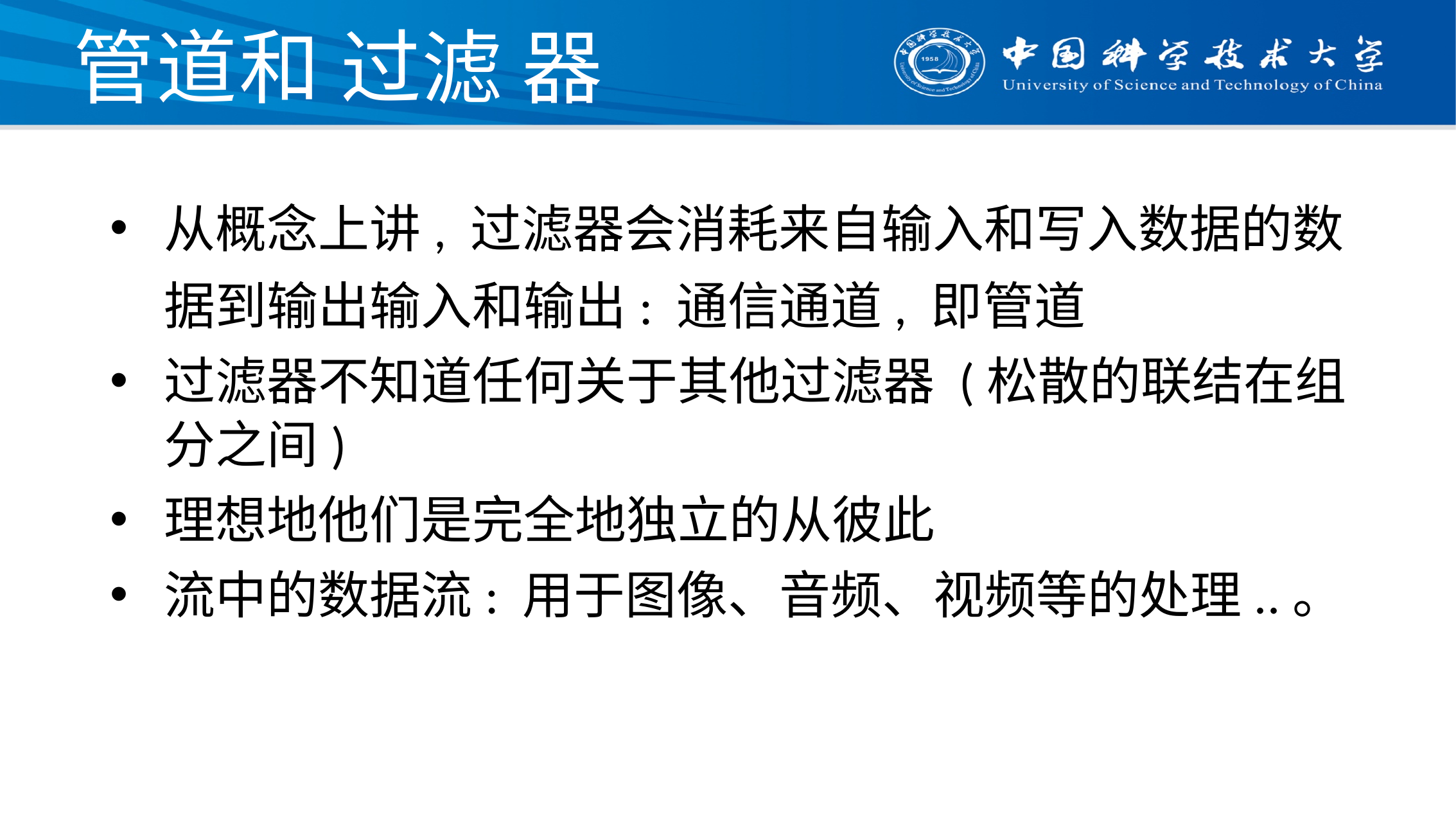

# 管道和 过滤 器
从概念上讲, 过滤器会消耗来自输入和写入数据的数据到输出输入和输出: 通信通道, 即管道
过滤器不知道任何关于其他过滤器 (松散的联结在组分之间)
理想地他们是完全地独立的从彼此
流中的数据流: 用于图像、音频、视频等的处理..。